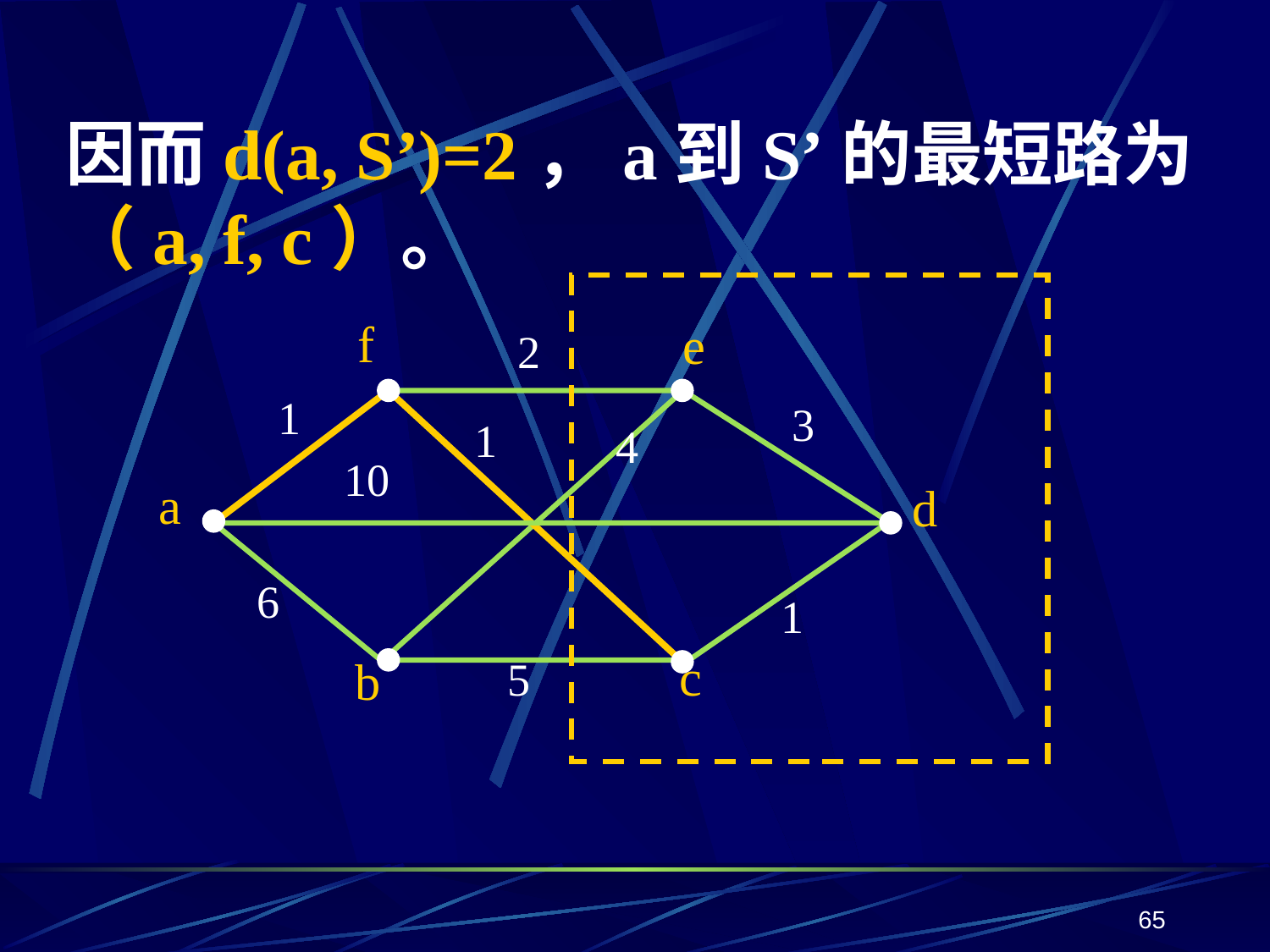

因而d(a, S’)=2，a到S’的最短路为
（a, f, c）。

f
e
2

1
3
1
4
10
a
d
6
1
c
b
5
65